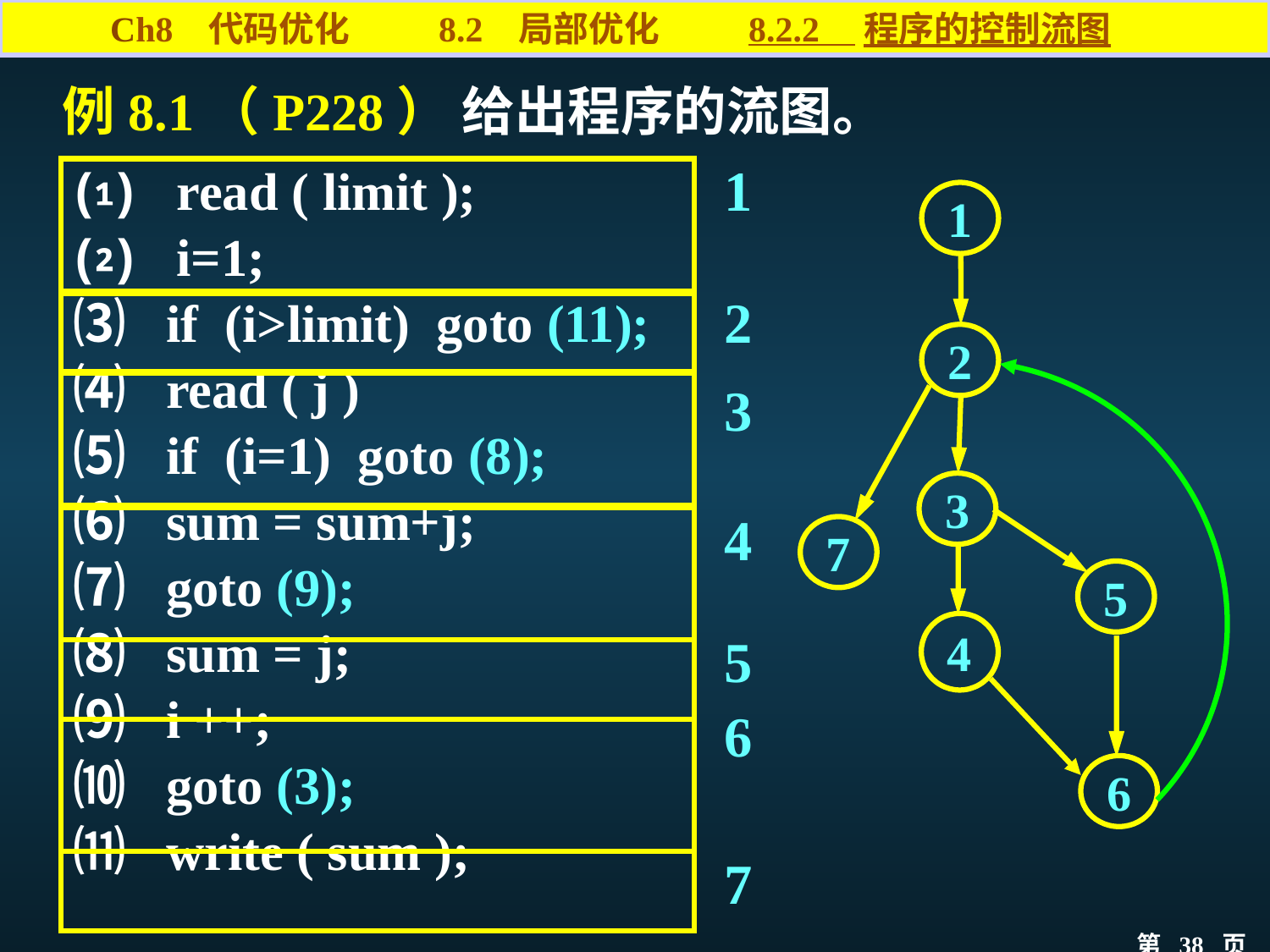

Ch8   代码优化          8.2   局部优化          8.2.2    程序的控制流图
例8.1（P228） 给出程序的流图。
1
2
3
4
5
6
7

⑴   read ( limit );
⑵   i=1;
⑶   if  (i>limit)  goto (11);
⑷   read ( j )
⑸   if  (i=1)  goto (8);
⑹   sum = sum+j;
⑺   goto (9);
⑻   sum = j;
⑼   i ++;
⑽   goto (3);
⑾   write ( sum );
1

2

3

7

5
4

6